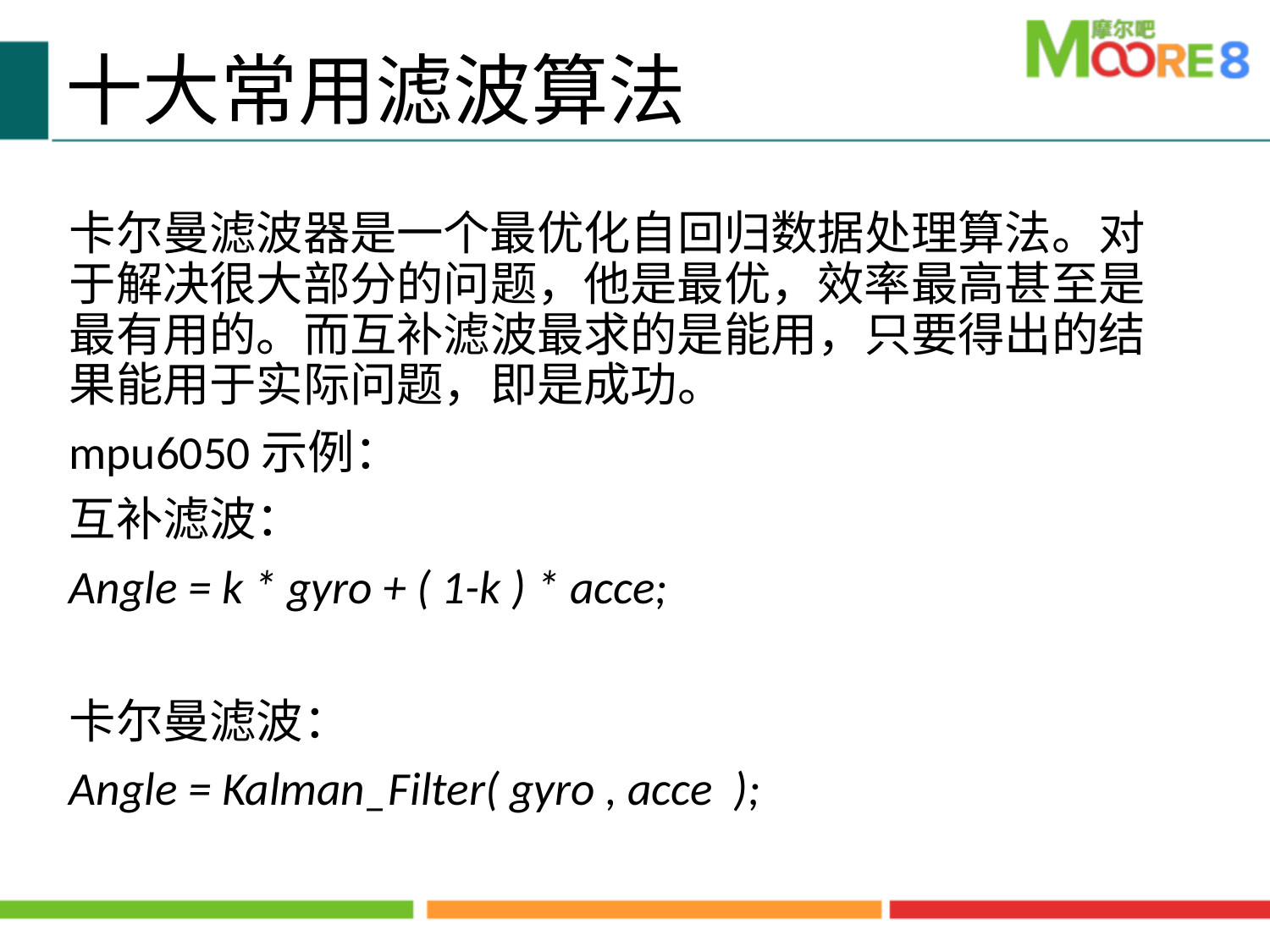

# 十大常用滤波算法
卡尔曼滤波器是一个最优化自回归数据处理算法。对于解决很大部分的问题，他是最优，效率最高甚至是最有用的。而互补滤波最求的是能用，只要得出的结果能用于实际问题，即是成功。
mpu6050示例：
互补滤波：
Angle = k * gyro + ( 1-k ) * acce;

卡尔曼滤波：
Angle = Kalman_Filter( gyro , acce  );